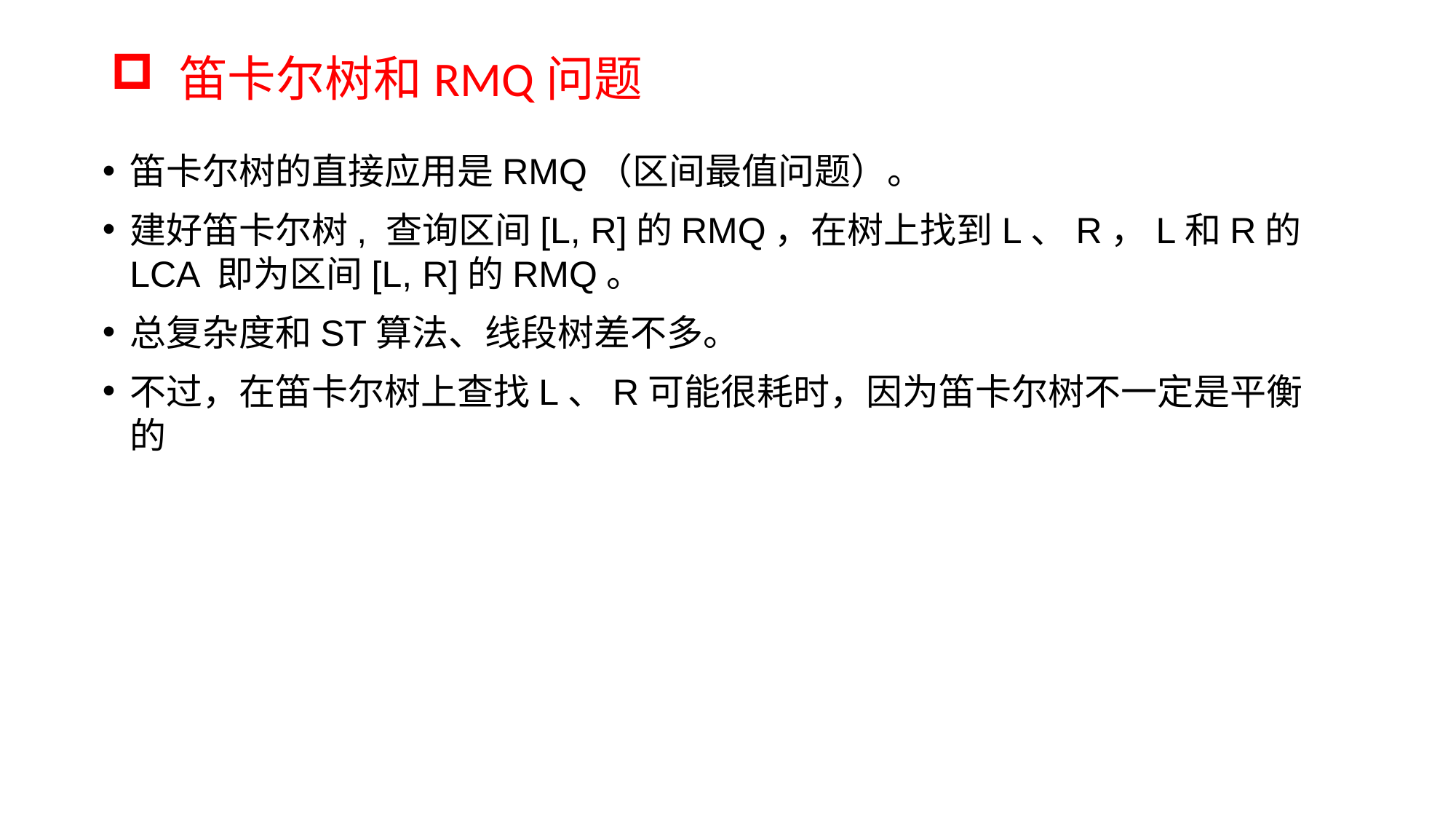

# 笛卡尔树和RMQ问题
笛卡尔树的直接应用是RMQ（区间最值问题）。
建好笛卡尔树, 查询区间[L, R]的RMQ，在树上找到L、R，L和R的 LCA 即为区间[L, R]的RMQ。
总复杂度和ST算法、线段树差不多。
不过，在笛卡尔树上查找L、R可能很耗时，因为笛卡尔树不一定是平衡的